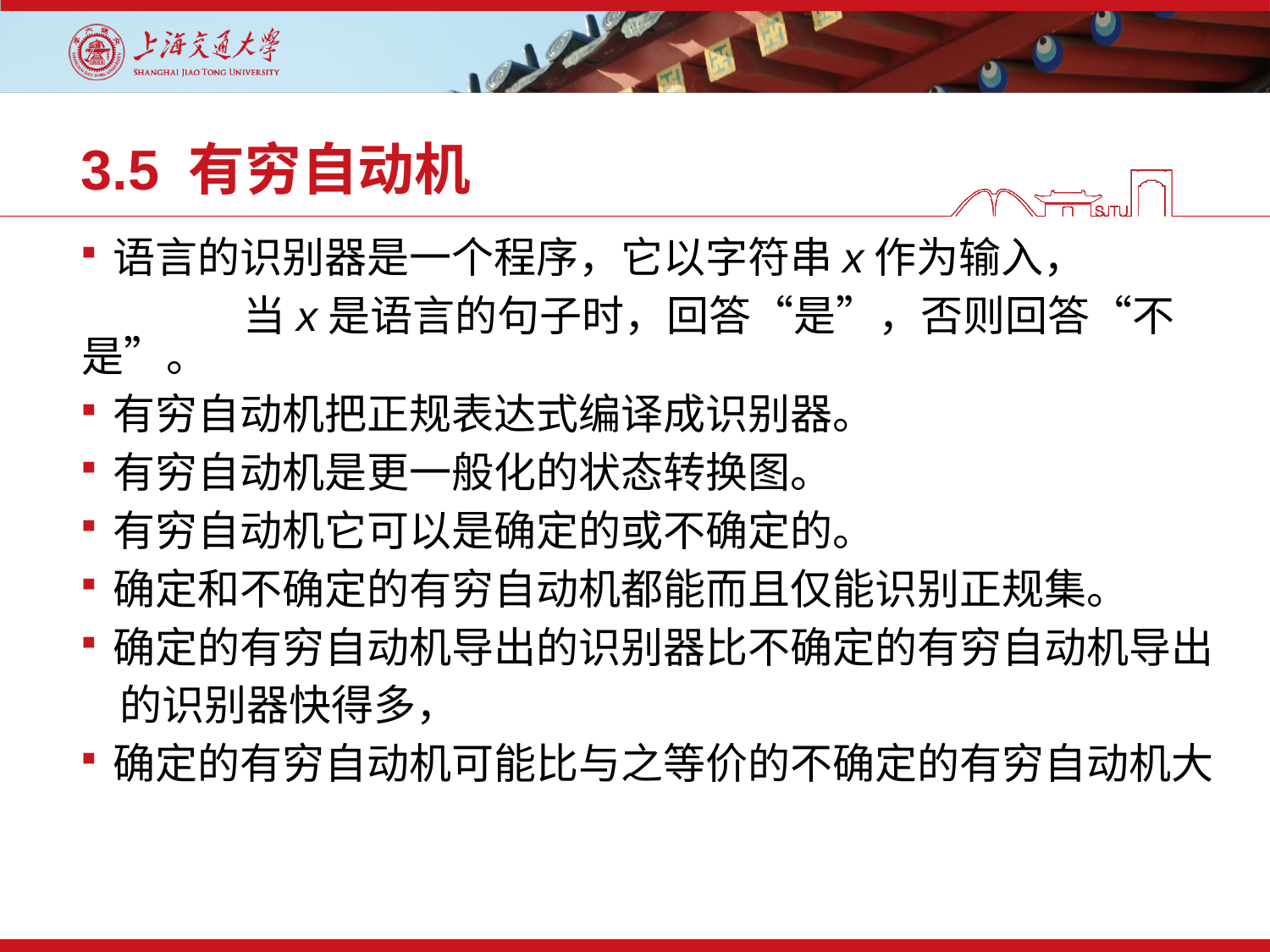

# 3.5 有穷自动机
语言的识别器是一个程序，它以字符串x作为输入，
                当x是语言的句子时，回答“是”，否则回答“不是”。
有穷自动机把正规表达式编译成识别器。
有穷自动机是更一般化的状态转换图。
有穷自动机它可以是确定的或不确定的。
确定和不确定的有穷自动机都能而且仅能识别正规集。
确定的有穷自动机导出的识别器比不确定的有穷自动机导出
   的识别器快得多，
确定的有穷自动机可能比与之等价的不确定的有穷自动机大